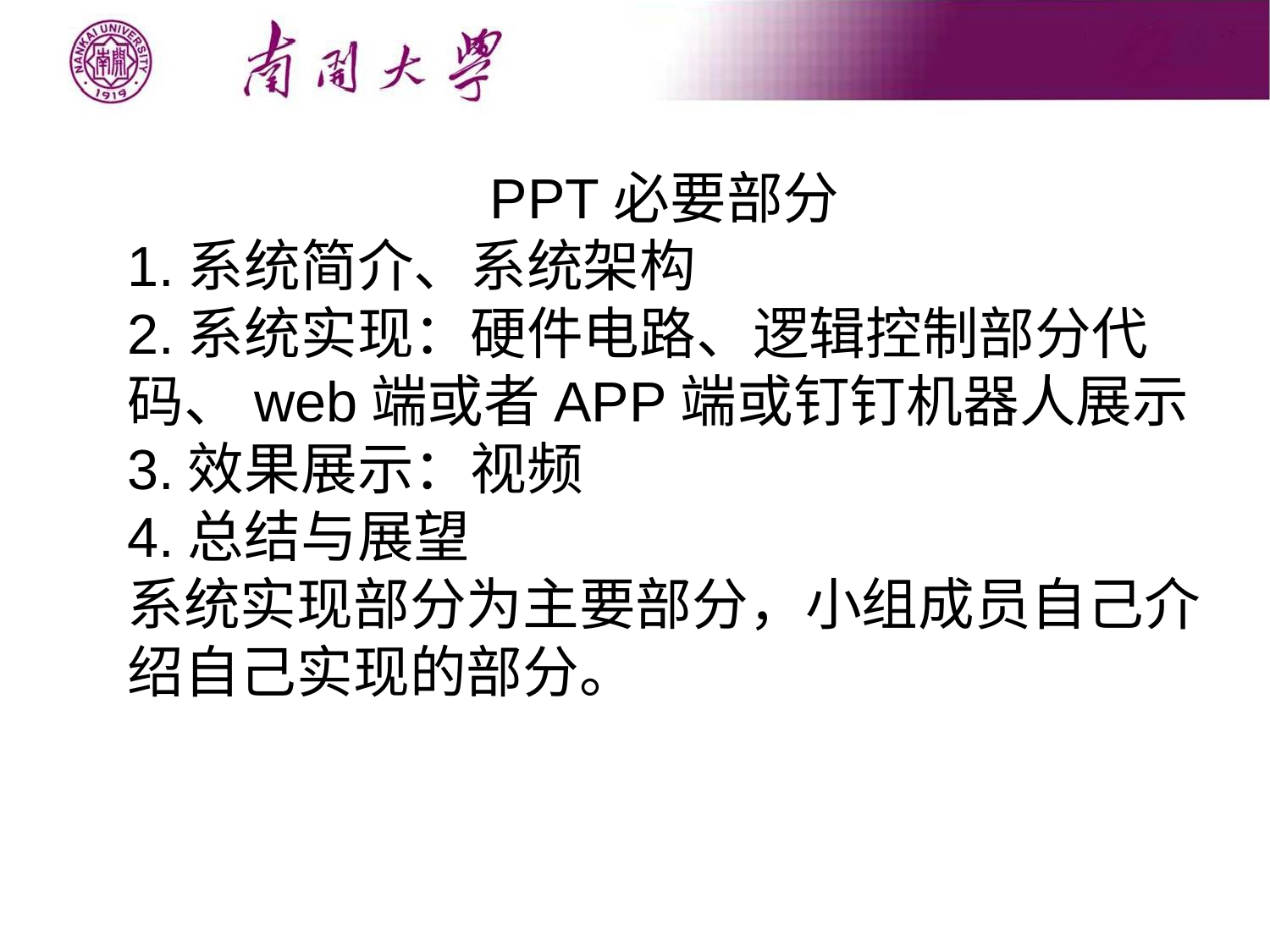

PPT必要部分
1.系统简介、系统架构
2.系统实现：硬件电路、逻辑控制部分代码、web端或者APP端或钉钉机器人展示
3.效果展示：视频
4.总结与展望
系统实现部分为主要部分，小组成员自己介绍自己实现的部分。